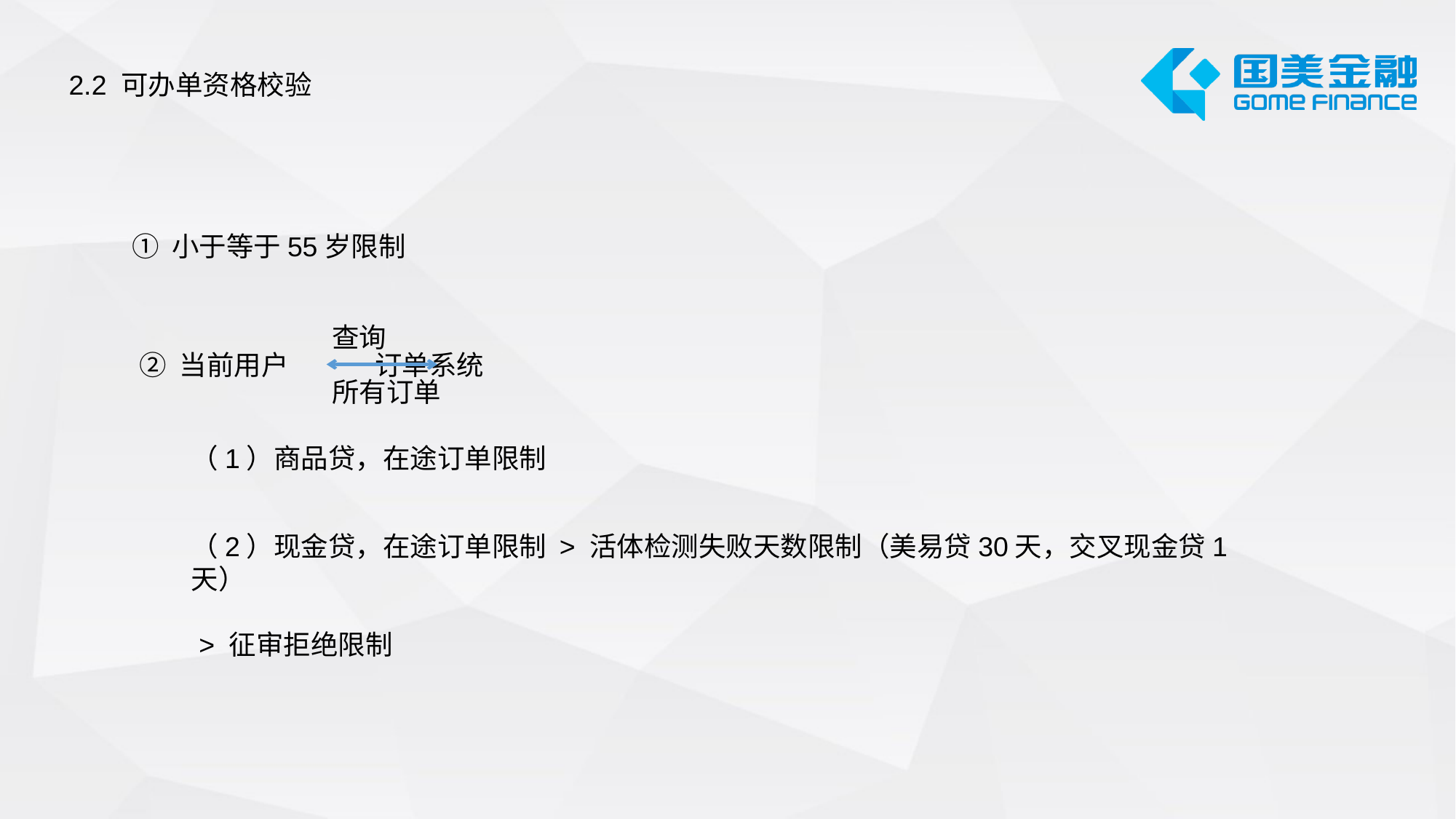

2.2 可办单资格校验
① 小于等于55岁限制
查询
② 当前用户              订单系统
所有订单
（1）商品贷，在途订单限制
（2）现金贷，在途订单限制 > 活体检测失败天数限制（美易贷30天，交叉现金贷1天）

 > 征审拒绝限制